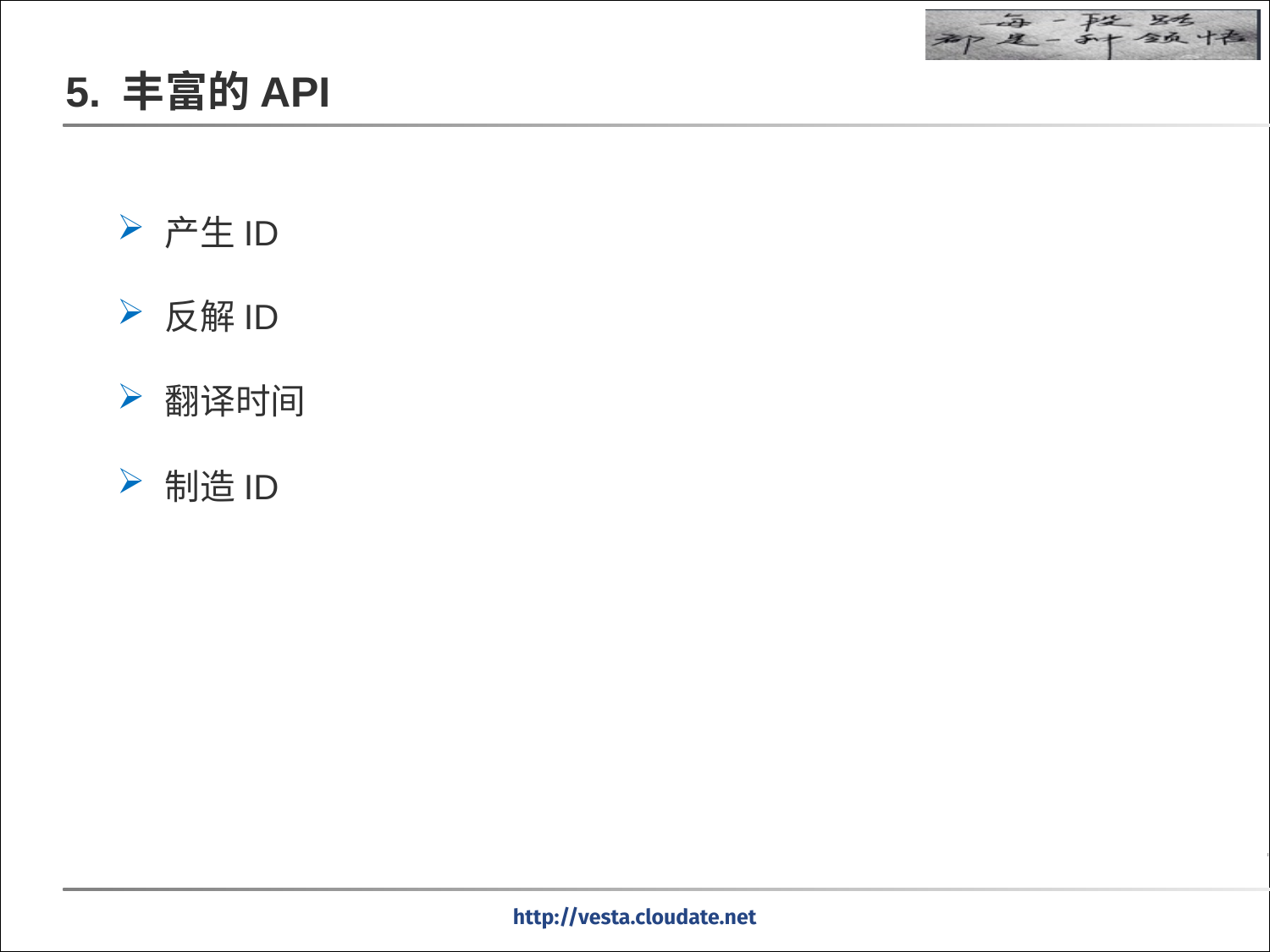

# 5. 丰富的API
产生ID
反解ID
翻译时间
制造ID